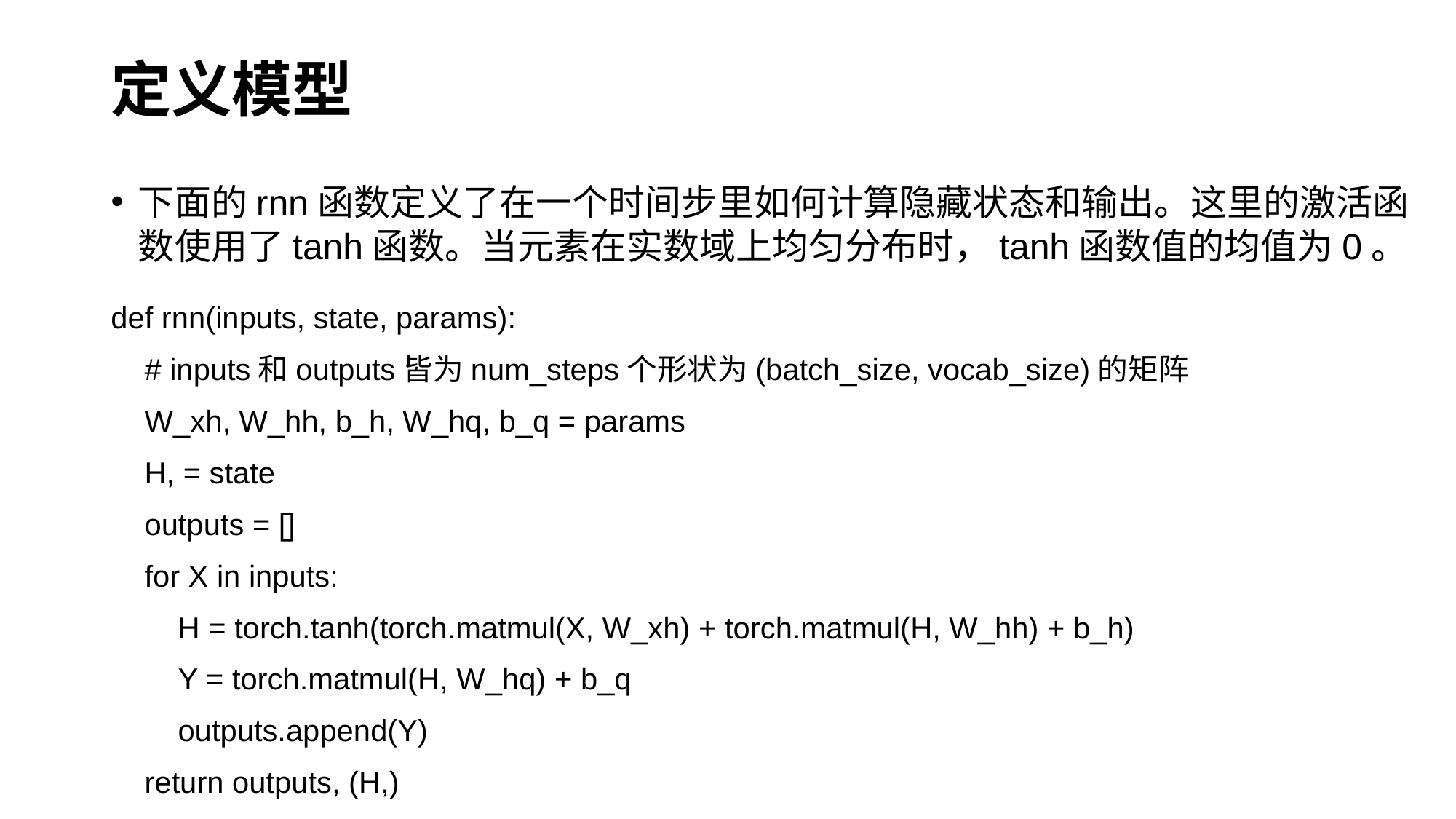

# 定义模型
下面的rnn函数定义了在一个时间步里如何计算隐藏状态和输出。这里的激活函数使用了tanh函数。当元素在实数域上均匀分布时，tanh函数值的均值为0。

def rnn(inputs, state, params):
    # inputs和outputs皆为num_steps个形状为(batch_size, vocab_size)的矩阵
    W_xh, W_hh, b_h, W_hq, b_q = params
    H, = state
    outputs = []
    for X in inputs:
        H = torch.tanh(torch.matmul(X, W_xh) + torch.matmul(H, W_hh) + b_h)
        Y = torch.matmul(H, W_hq) + b_q
        outputs.append(Y)
    return outputs, (H,)